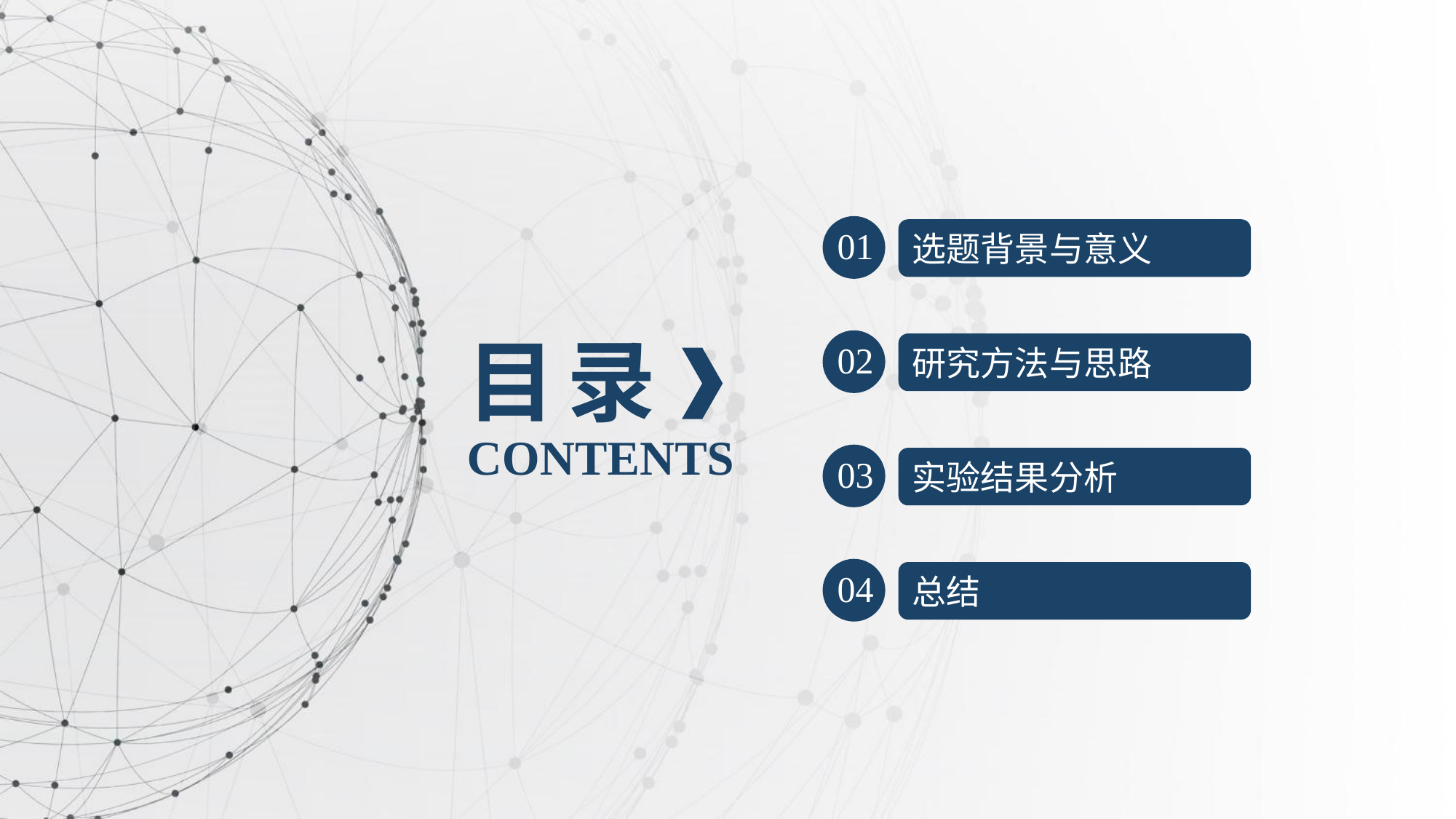

01
选题背景与意义
目 录

02
研究方法与思路

CONTENTS

03
实验结果分析

04
总结